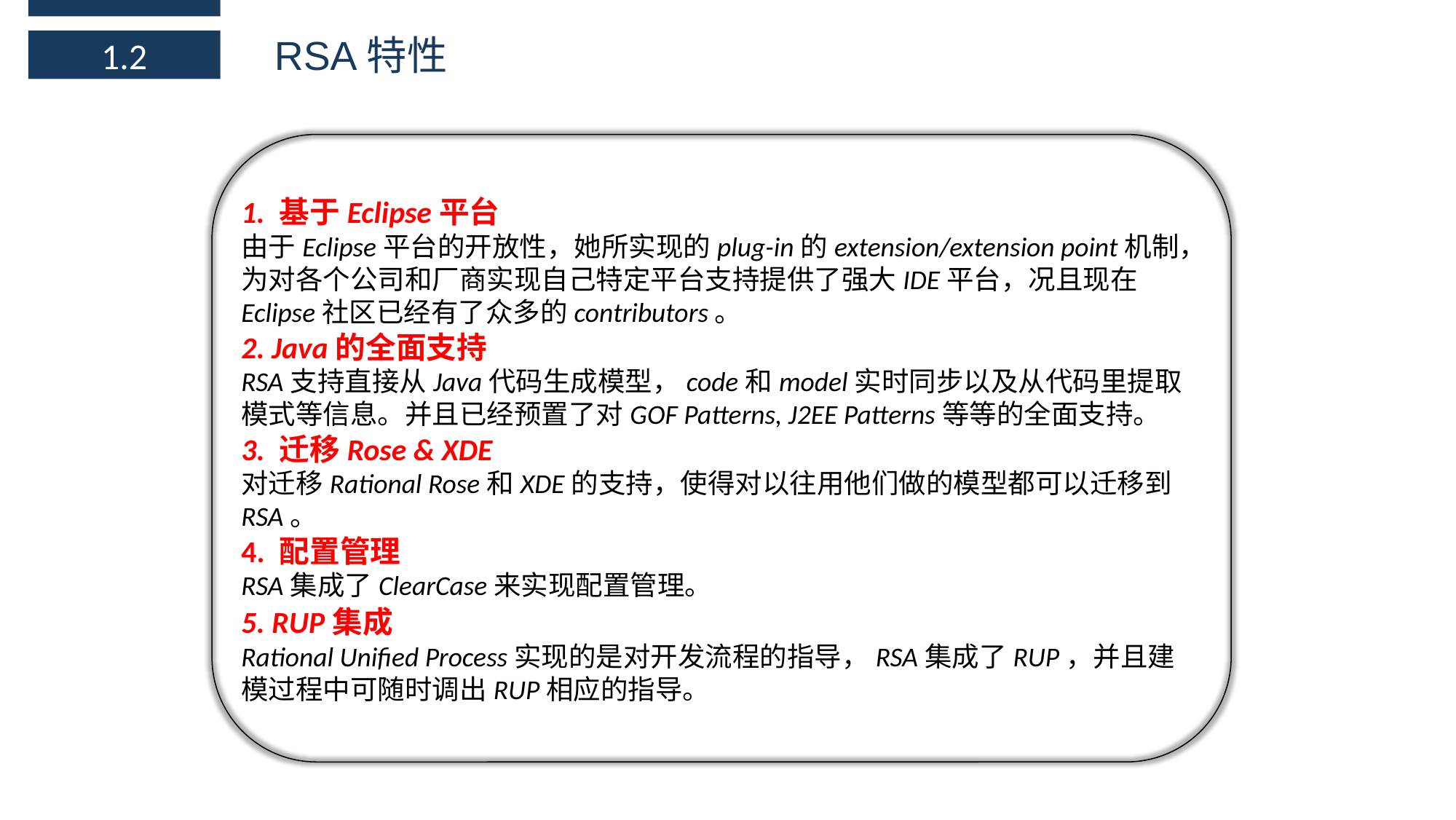

RSA特性
1.2

1. 基于Eclipse平台
由于Eclipse平台的开放性，她所实现的plug-in的extension/extension point机制，为对各个公司和厂商实现自己特定平台支持提供了强大IDE平台，况且现在Eclipse社区已经有了众多的contributors。
2. Java的全面支持
RSA支持直接从Java代码生成模型，code和model实时同步以及从代码里提取模式等信息。并且已经预置了对GOF Patterns, J2EE Patterns等等的全面支持。
3. 迁移Rose & XDE
对迁移Rational Rose和XDE的支持，使得对以往用他们做的模型都可以迁移到RSA。
4. 配置管理
RSA集成了ClearCase来实现配置管理。
5. RUP集成
Rational Unified Process实现的是对开发流程的指导，RSA集成了RUP，并且建模过程中可随时调出RUP相应的指导。